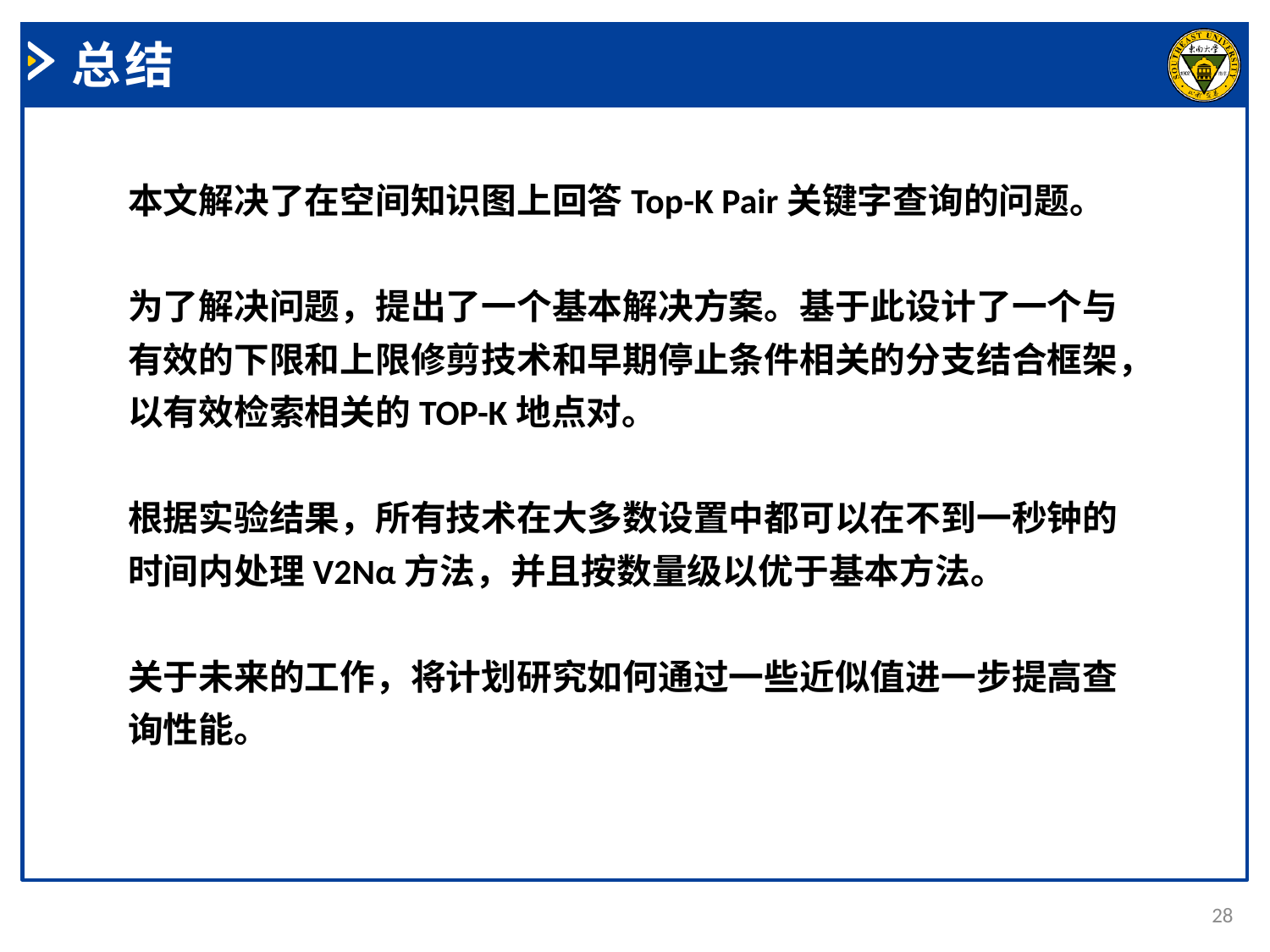

总结
本文解决了在空间知识图上回答Top-K Pair关键字查询的问题。

为了解决问题，提出了一个基本解决方案。基于此设计了一个与有效的下限和上限修剪技术和早期停止条件相关的分支结合框架，以有效检索相关的TOP-K地点对。

根据实验结果，所有技术在大多数设置中都可以在不到一秒钟的时间内处理V2Nα方法，并且按数量级以优于基本方法。

关于未来的工作，将计划研究如何通过一些近似值进一步提高查询性能。
28